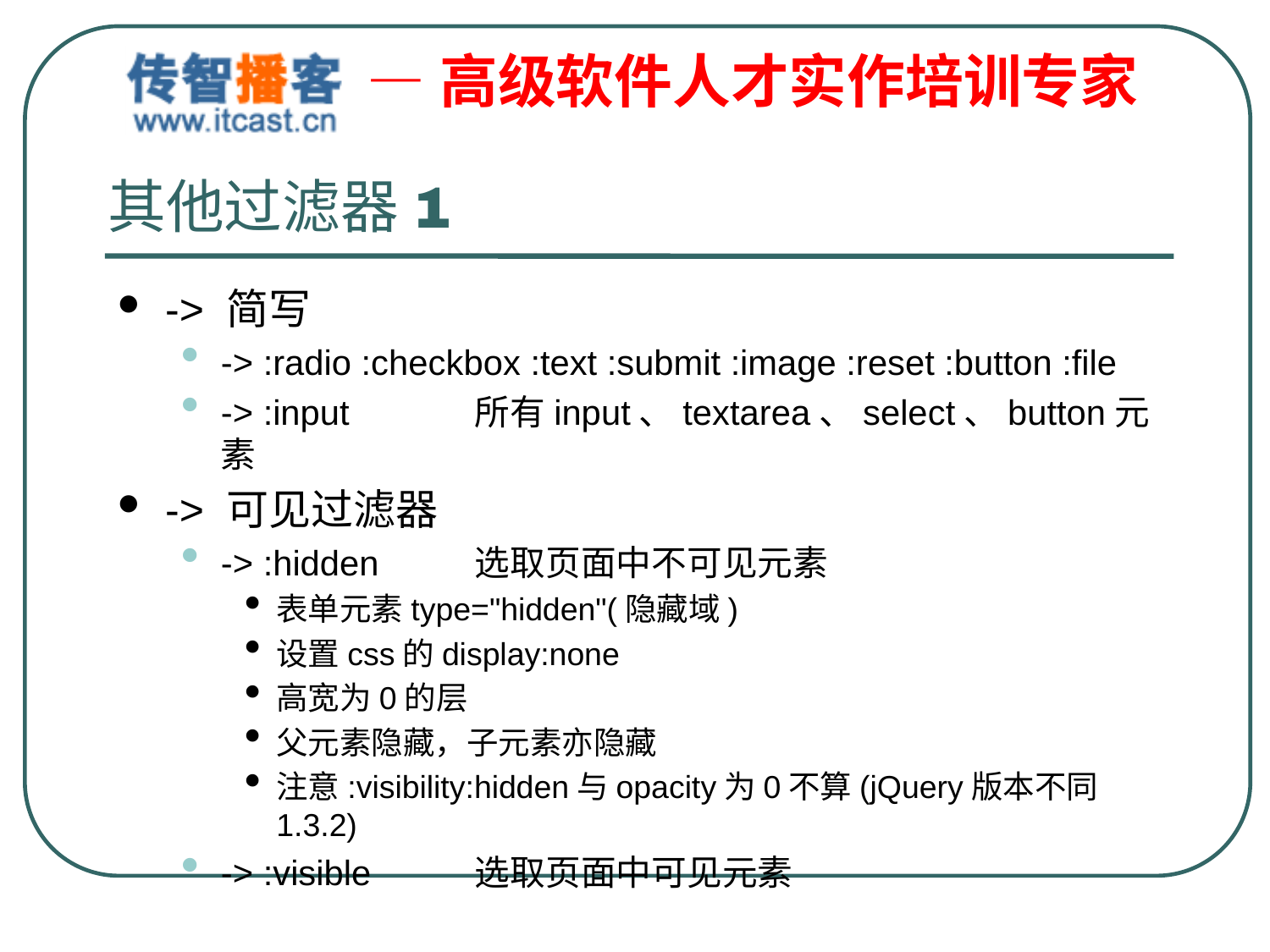

# 其他过滤器1
-> 简写
-> :radio :checkbox :text :submit :image :reset :button :file
-> :input	所有input、textarea、select、button元素
-> 可见过滤器
-> :hidden	选取页面中不可见元素
表单元素type="hidden"(隐藏域)
设置css的display:none
高宽为0的层
父元素隐藏，子元素亦隐藏
注意:visibility:hidden与opacity为0不算(jQuery版本不同 1.3.2)
-> :visible	选取页面中可见元素